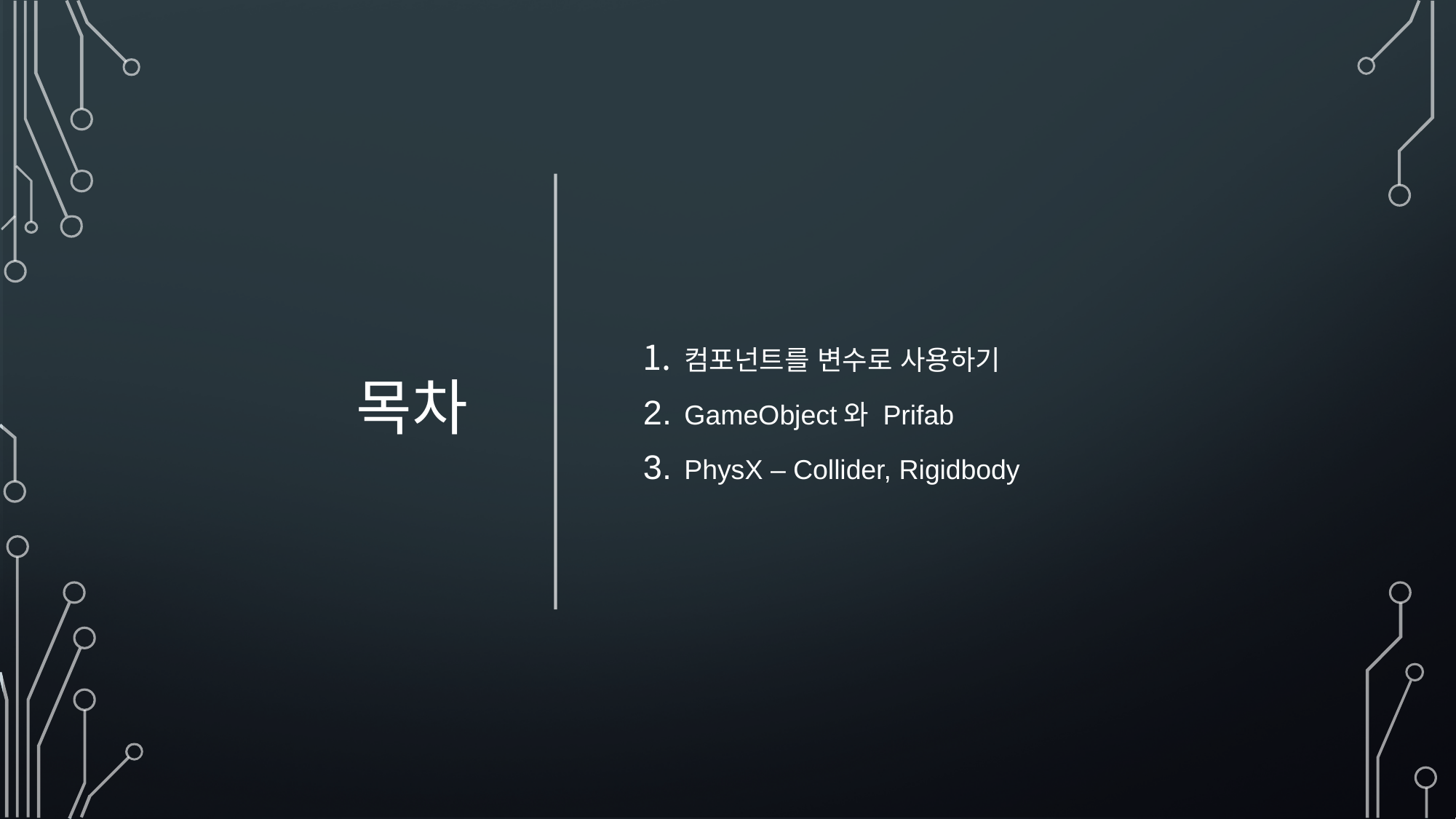

# 목차
컴포넌트를 변수로 사용하기
GameObject와 Prifab
PhysX – Collider, Rigidbody